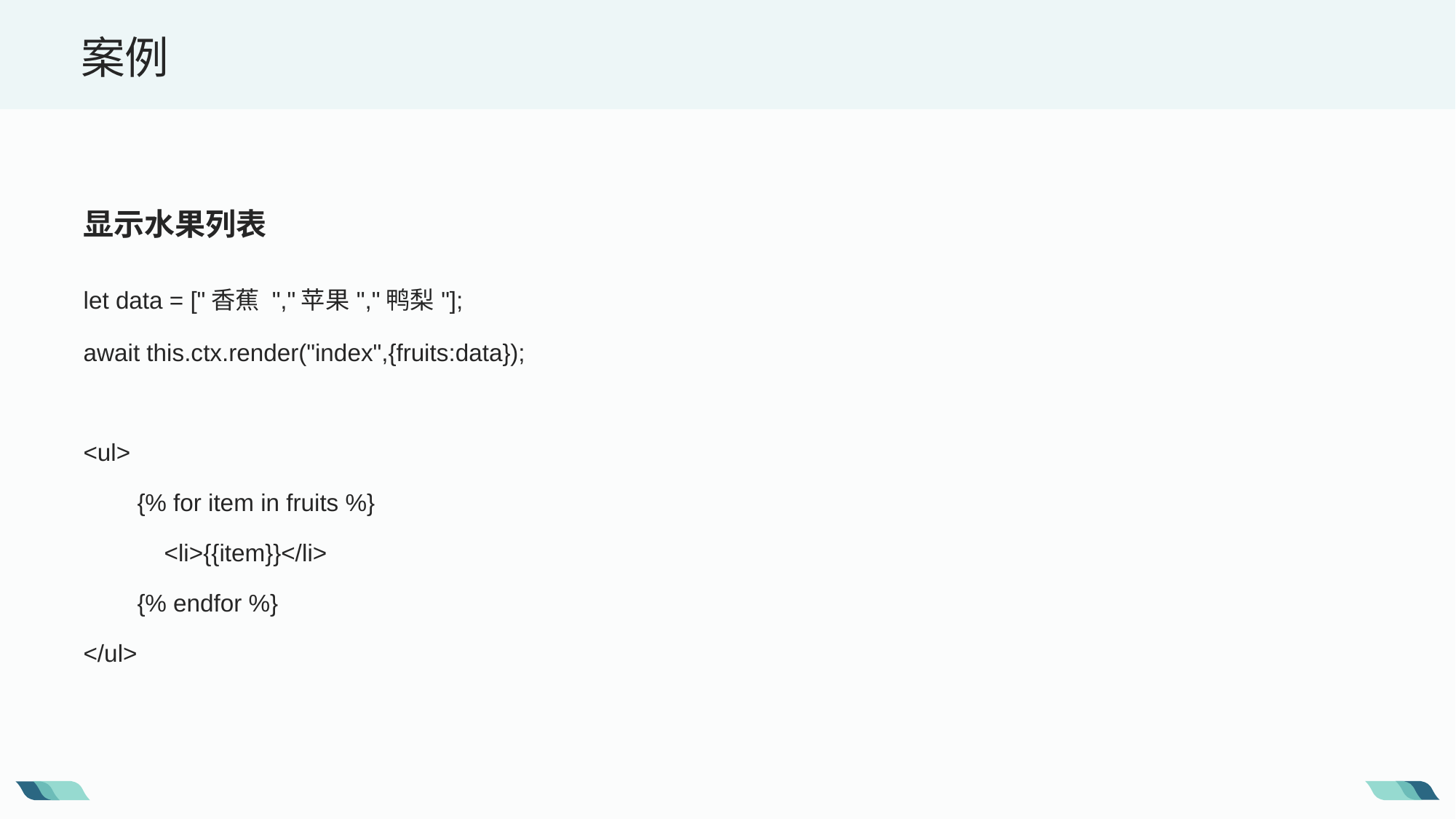

案例
显示水果列表
let data = ["香蕉 ","苹果","鸭梨"];
await this.ctx.render("index",{fruits:data});

<ul>
        {% for item in fruits %}
            <li>{{item}}</li>
        {% endfor %}
</ul>